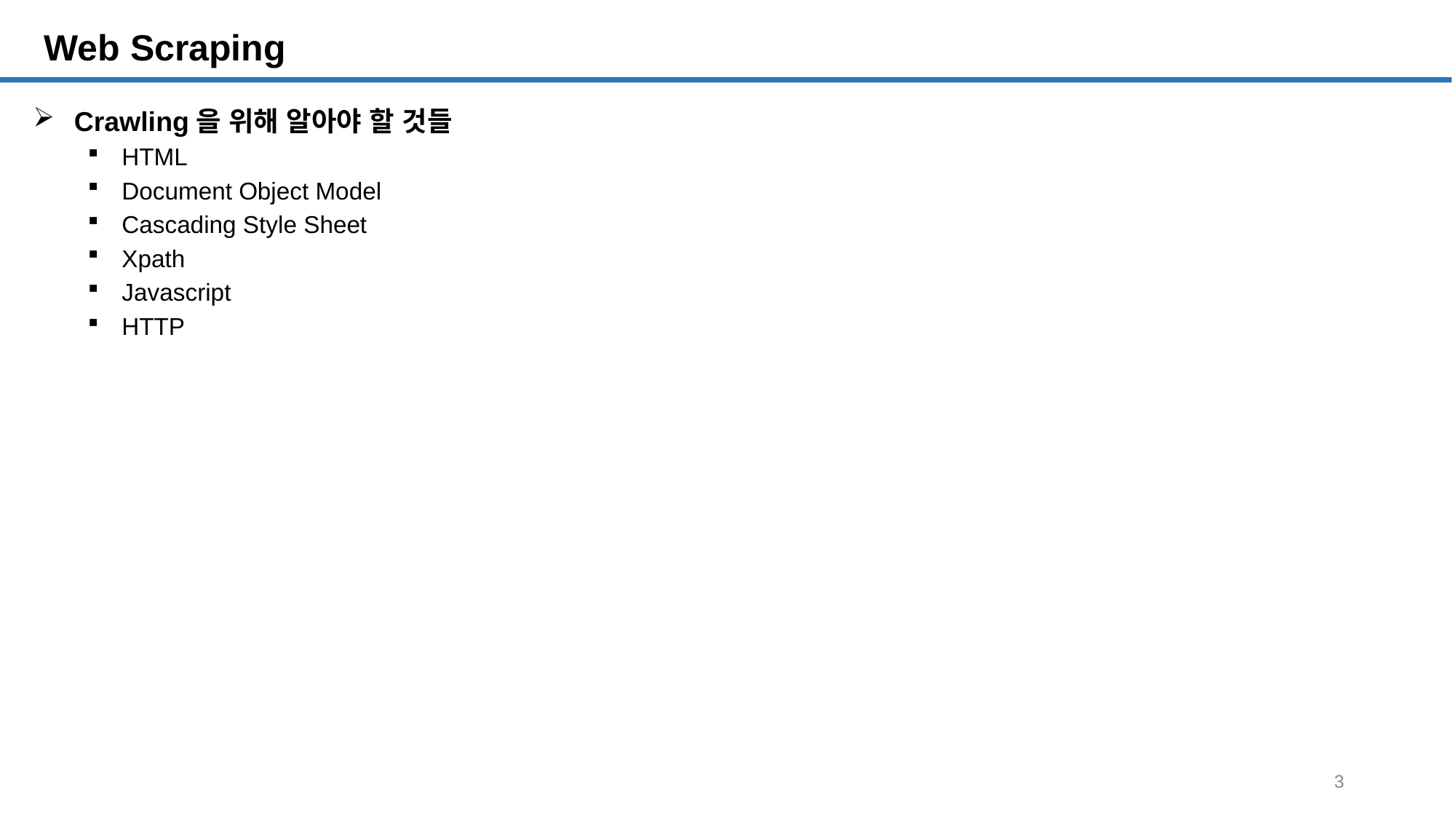

SQL 튜닝 개요
# Web Scraping

Crawling을 위해 알아야 할 것들
HTML
Document Object Model
Cascading Style Sheet
Xpath
Javascript
HTTP
3